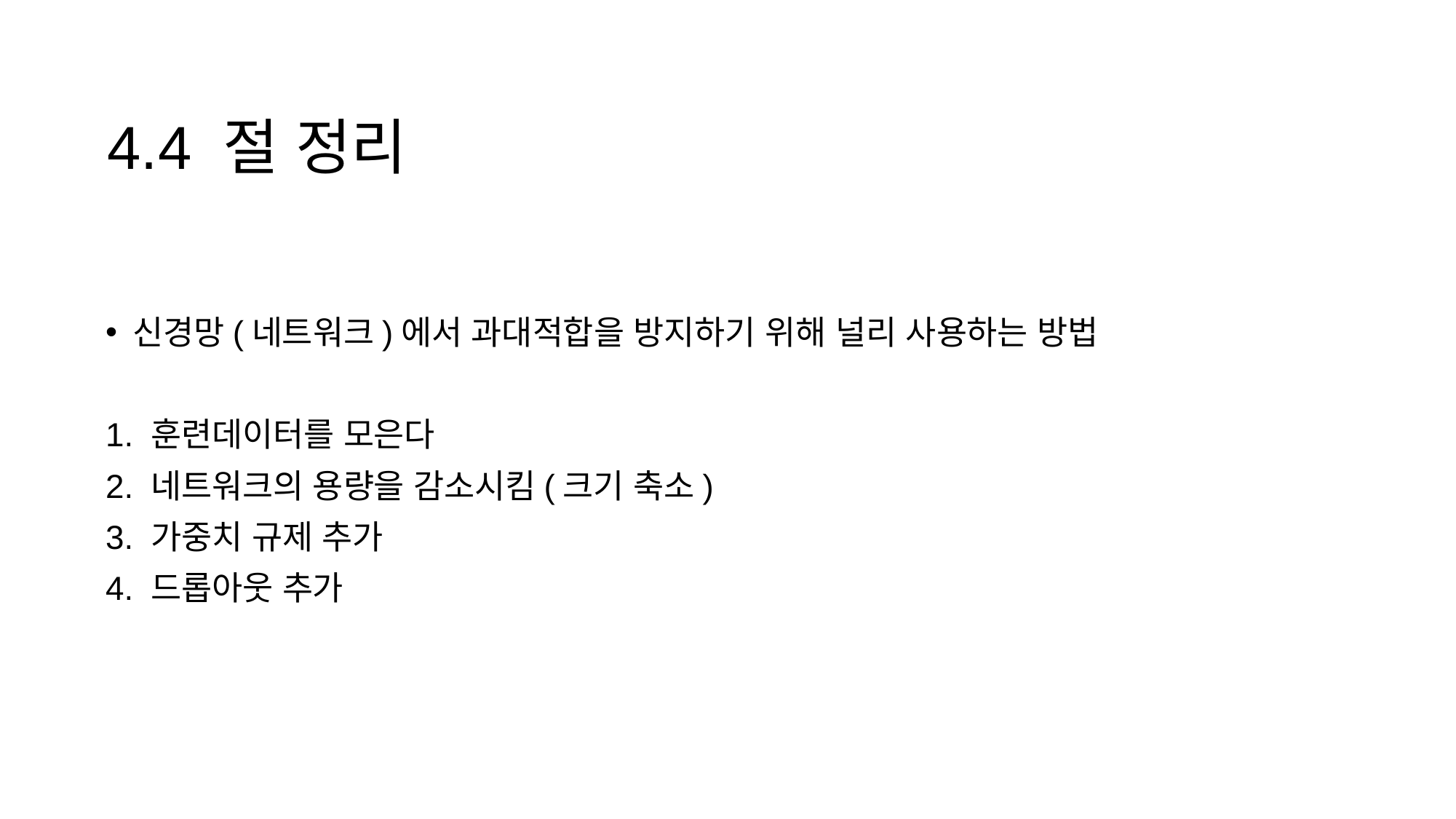

# 4.4 절 정리
신경망(네트워크)에서 과대적합을 방지하기 위해 널리 사용하는 방법

1. 훈련데이터를 모은다
2. 네트워크의 용량을 감소시킴(크기 축소)
3. 가중치 규제 추가
4. 드롭아웃 추가